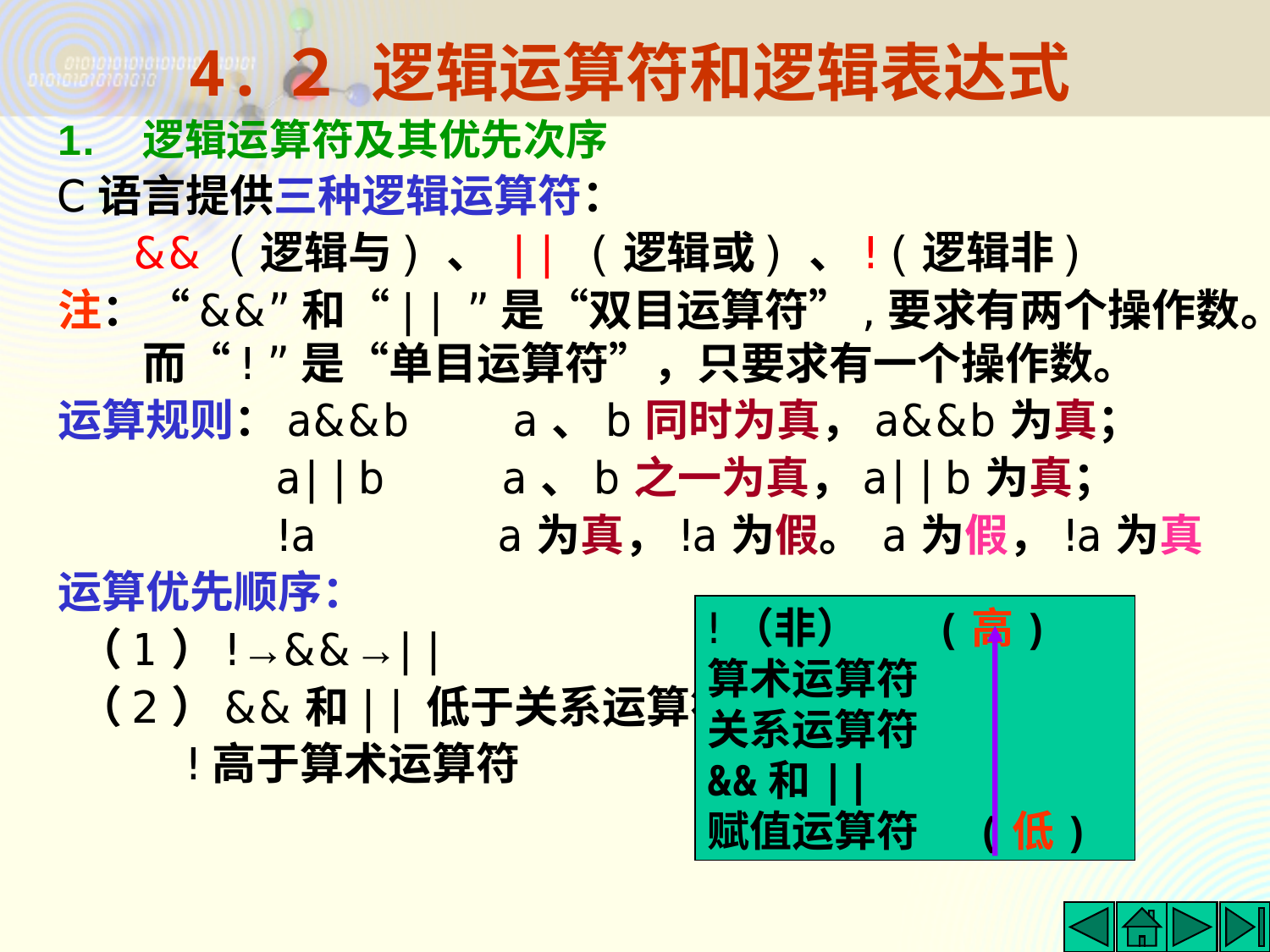

4.２  逻辑运算符和逻辑表达式
逻辑运算符及其优先次序
C语言提供三种逻辑运算符：
      &&  (逻辑与) 、 ||  (逻辑或) 、! (逻辑非)
注：“&&”和“|| ”是“双目运算符”,要求有两个操作数。而“! ”是“单目运算符”，只要求有一个操作数。
运算规则：a&&b        a、b同时为真，a&&b为真；
                 a||b         a、b之一为真，a||b为真；
                 !a              a为真，!a为假。 a为假，!a为真
运算优先顺序：
 （1）!→&&→||
 （2）&&和||低于关系运算符，
          !高于算术运算符
!（非）       (高)
算术运算符
关系运算符
&&和||
赋值运算符     (低)